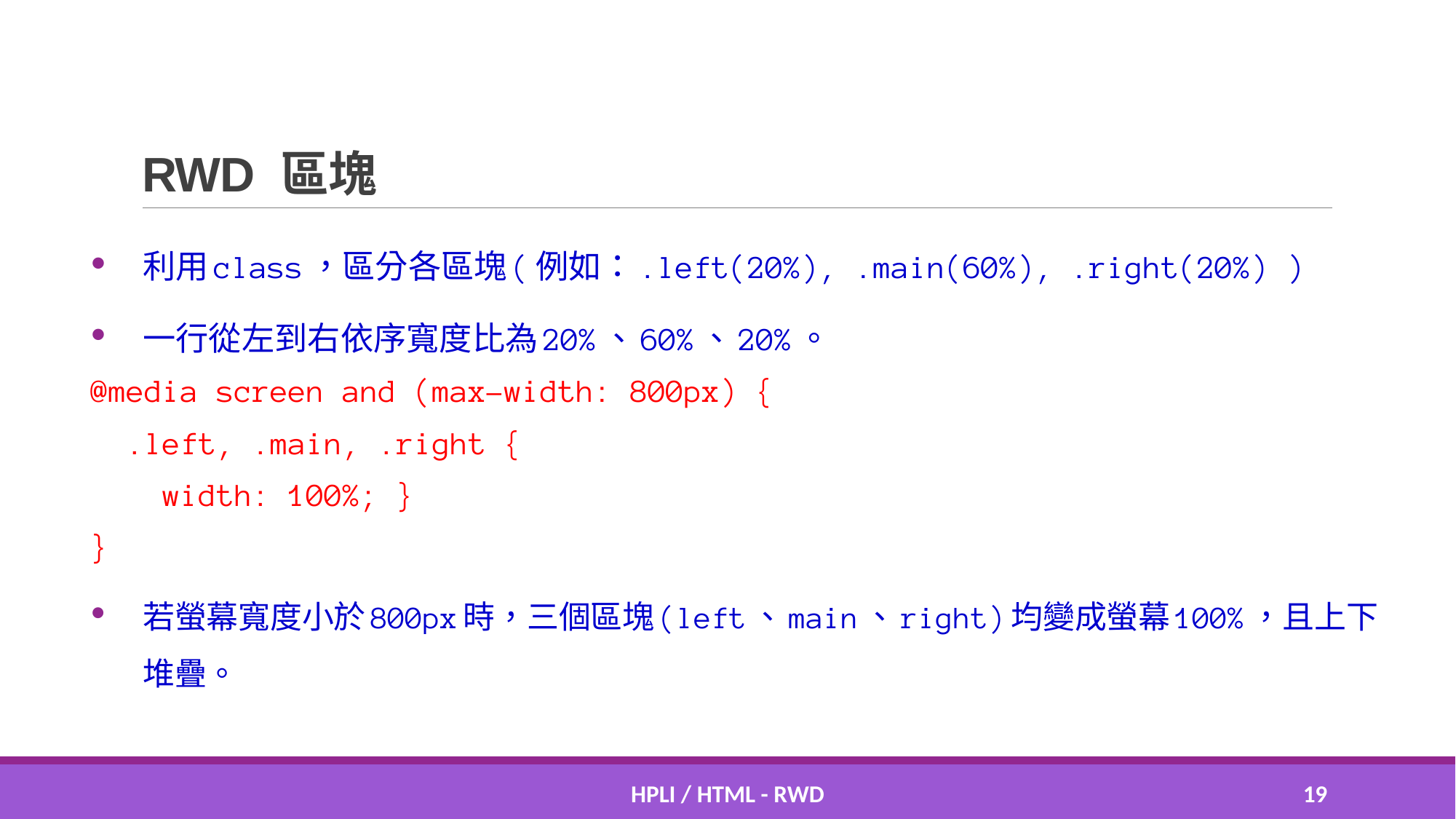

# RWD 區塊
利用class，區分各區塊(例如：.left(20%), .main(60%), .right(20%) )
一行從左到右依序寬度比為20%、60%、20%。
@media screen and (max-width: 800px) {
  .left, .main, .right {
    width: 100%; }
}
若螢幕寬度小於800px時，三個區塊(left、main、right)均變成螢幕100%，且上下堆疊。

HPLI / HTML - RWD
19